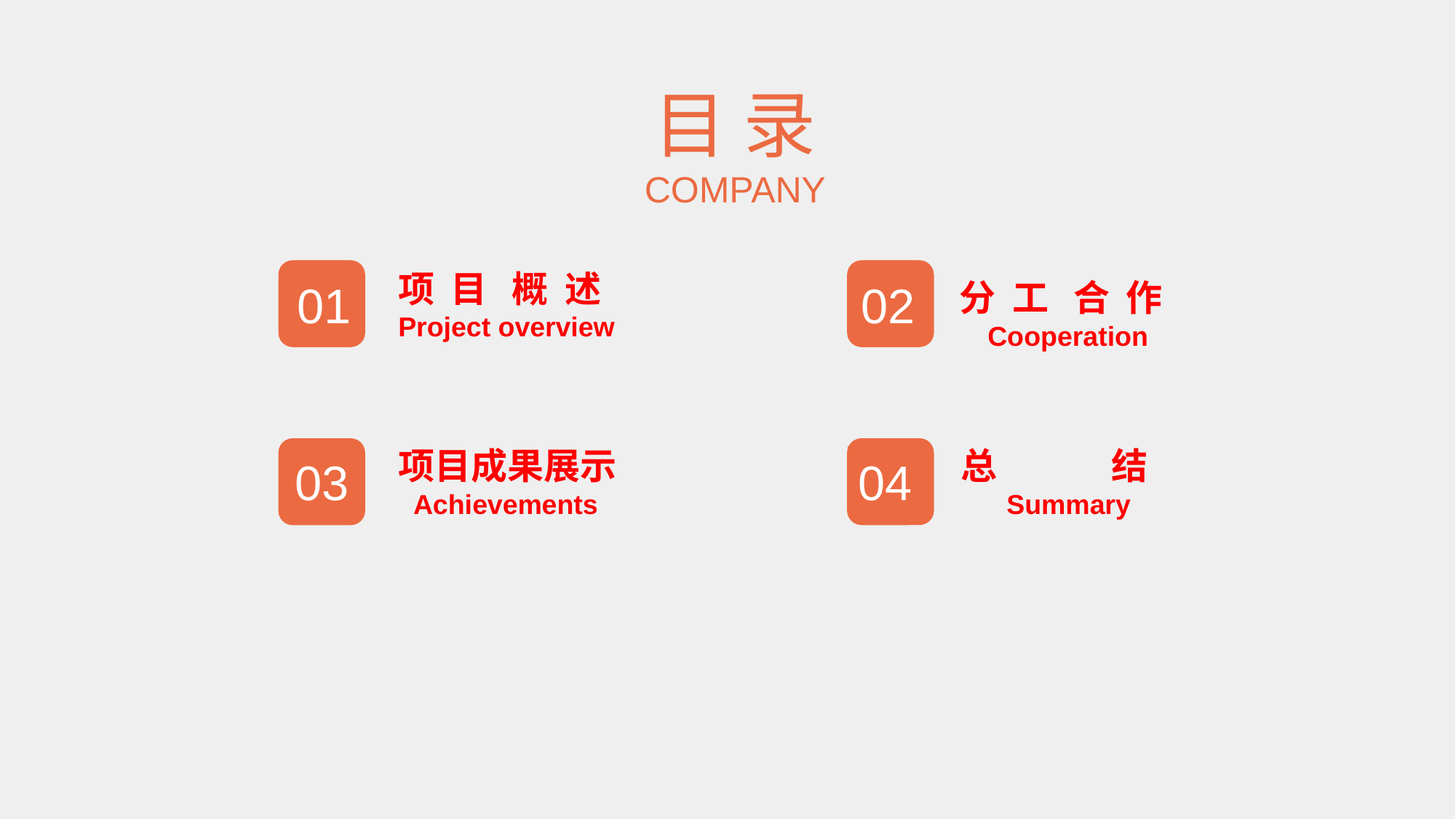

目 录
COMPANY

项  目   概  述
Project overview
01
02
分  工   合  作
Cooperation
项目成果展示
Achievements
总              结
Summary

03
04